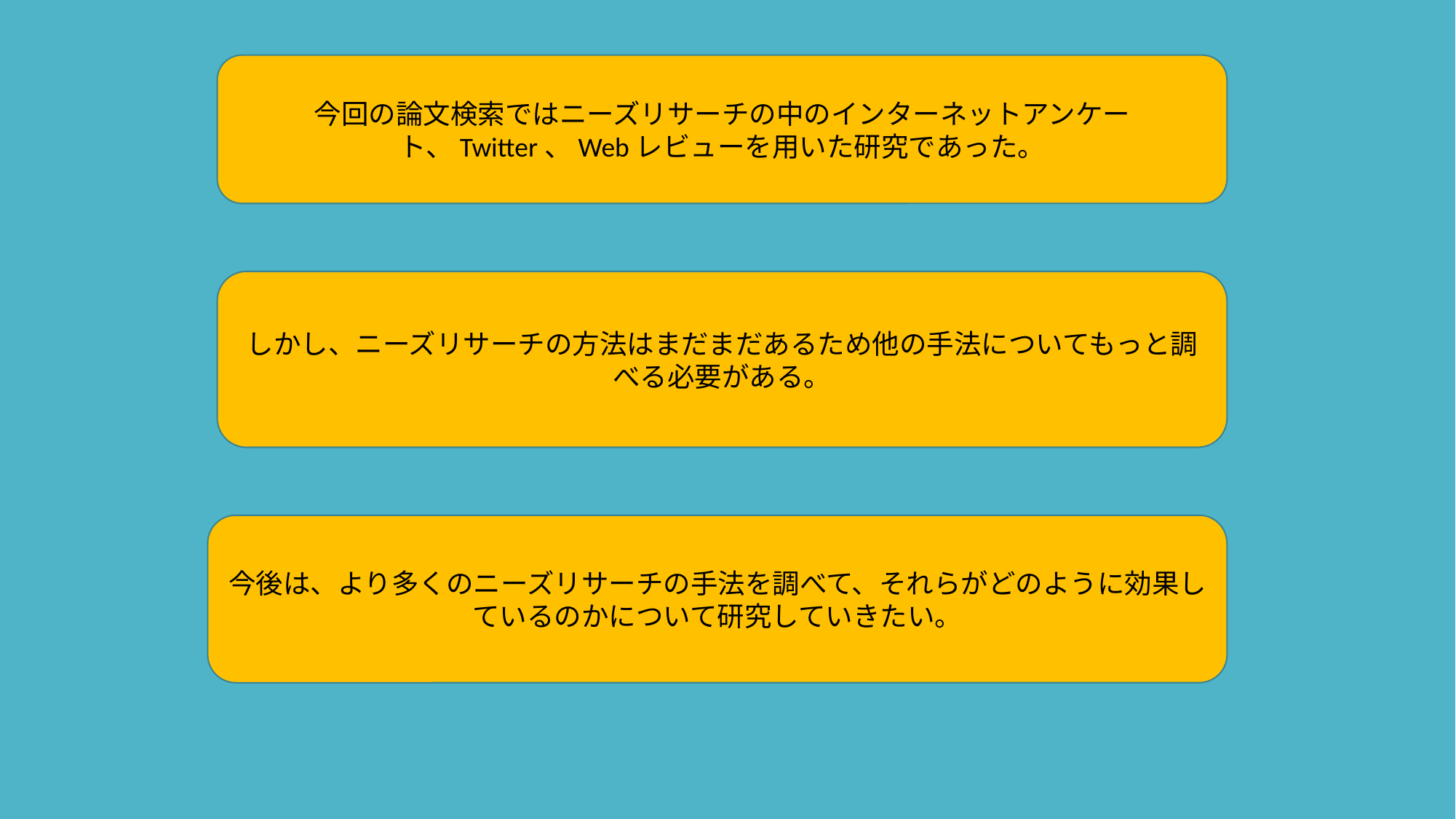

今回の論文検索ではニーズリサーチの中のインターネットアンケート、Twitter、Webレビューを用いた研究であった。
しかし、ニーズリサーチの方法はまだまだあるため他の手法についてもっと調べる必要がある。
今後は、より多くのニーズリサーチの手法を調べて、それらがどのように効果しているのかについて研究していきたい。